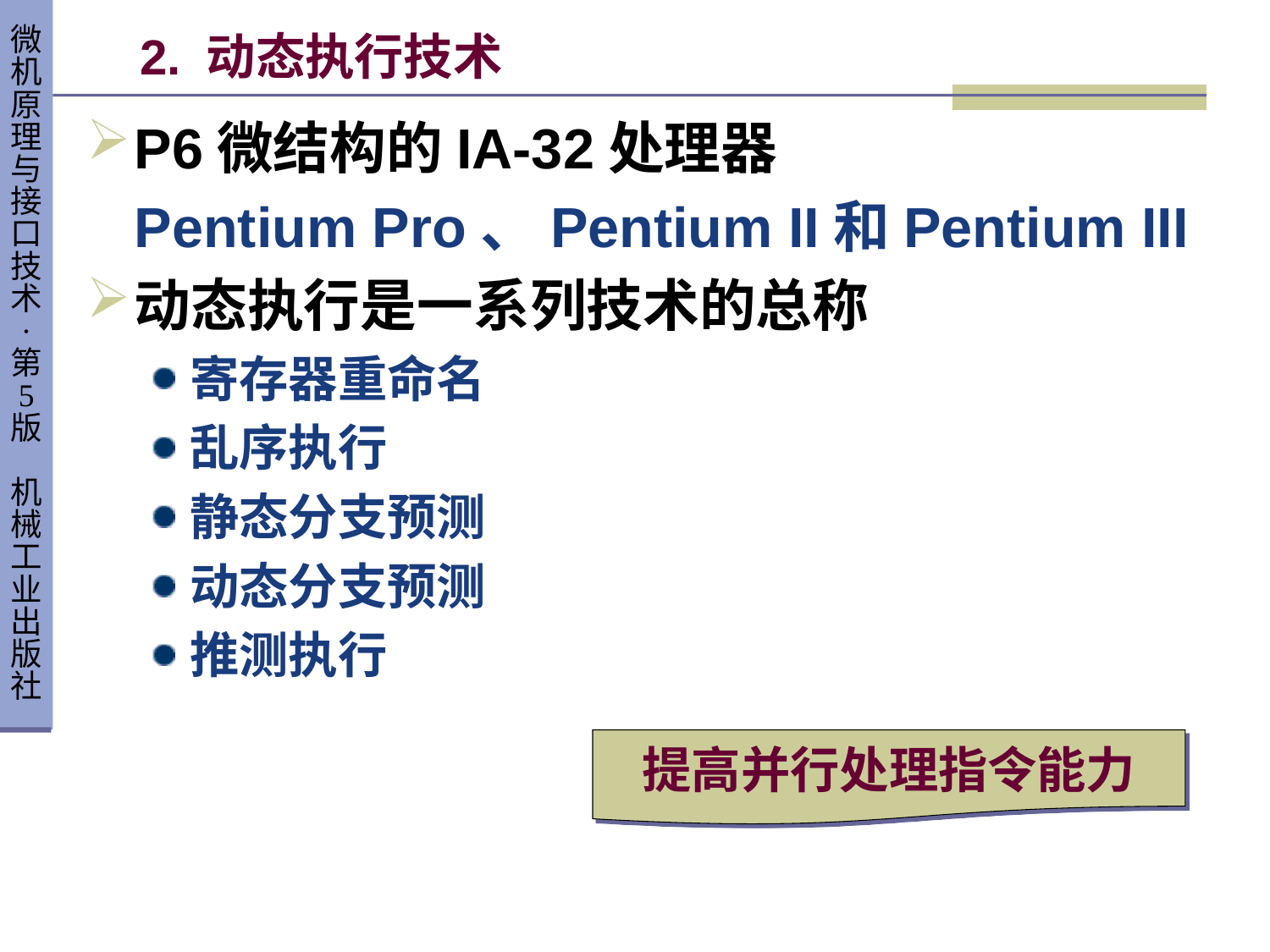

# 2. 动态执行技术
P6微结构的IA-32处理器
	Pentium Pro、Pentium II和Pentium III
动态执行是一系列技术的总称
寄存器重命名
乱序执行
静态分支预测
动态分支预测
推测执行
提高并行处理指令能力